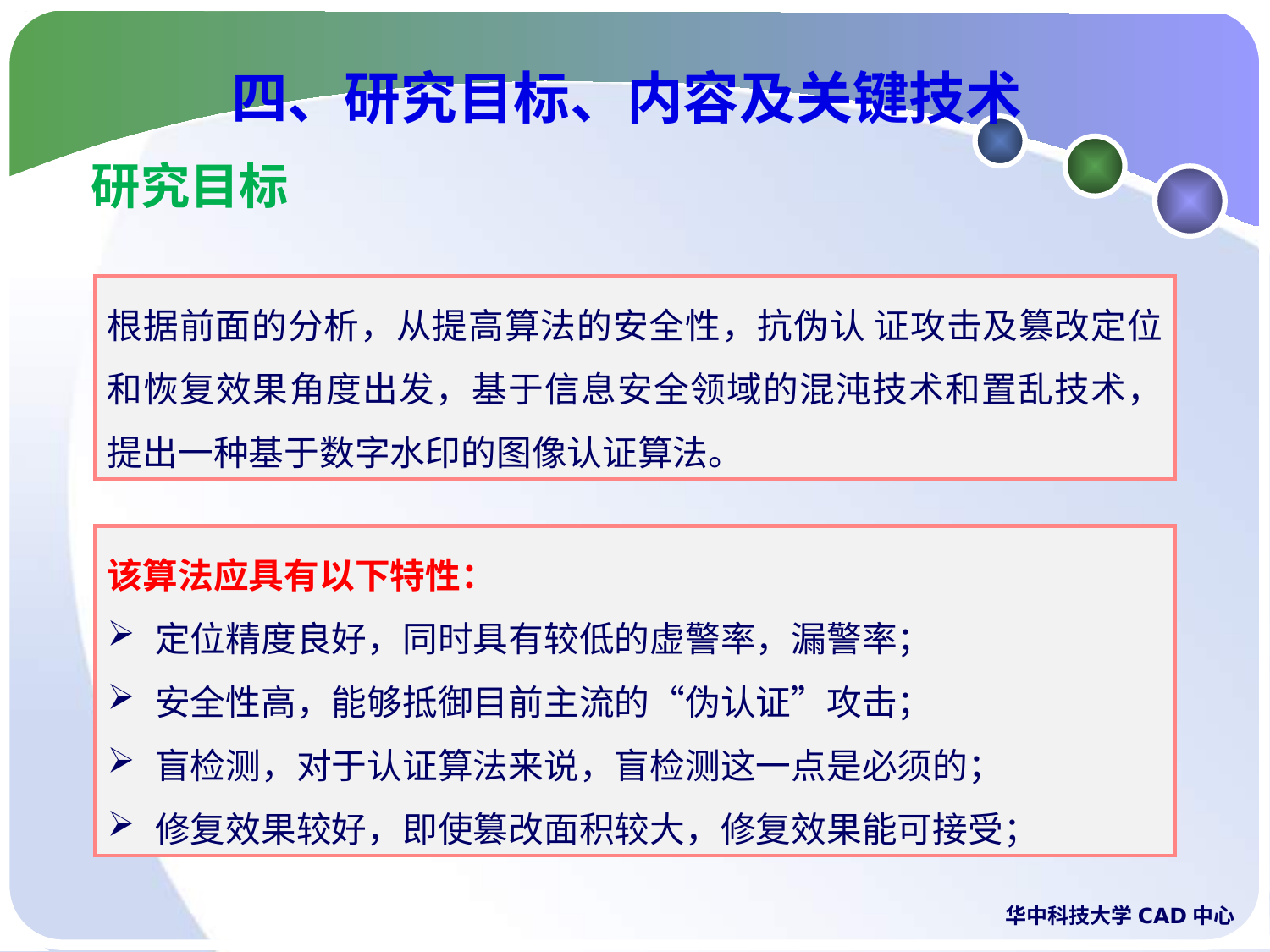

四、研究目标、内容及关键技术
研究目标
根据前面的分析，从提高算法的安全性，抗伪认 证攻击及篡改定位和恢复效果角度出发，基于信息安全领域的混沌技术和置乱技术，提出一种基于数字水印的图像认证算法。
该算法应具有以下特性：
定位精度良好，同时具有较低的虚警率，漏警率；
安全性高，能够抵御目前主流的“伪认证”攻击；
盲检测，对于认证算法来说，盲检测这一点是必须的；
修复效果较好，即使篡改面积较大，修复效果能可接受；
华中科技大学CAD中心